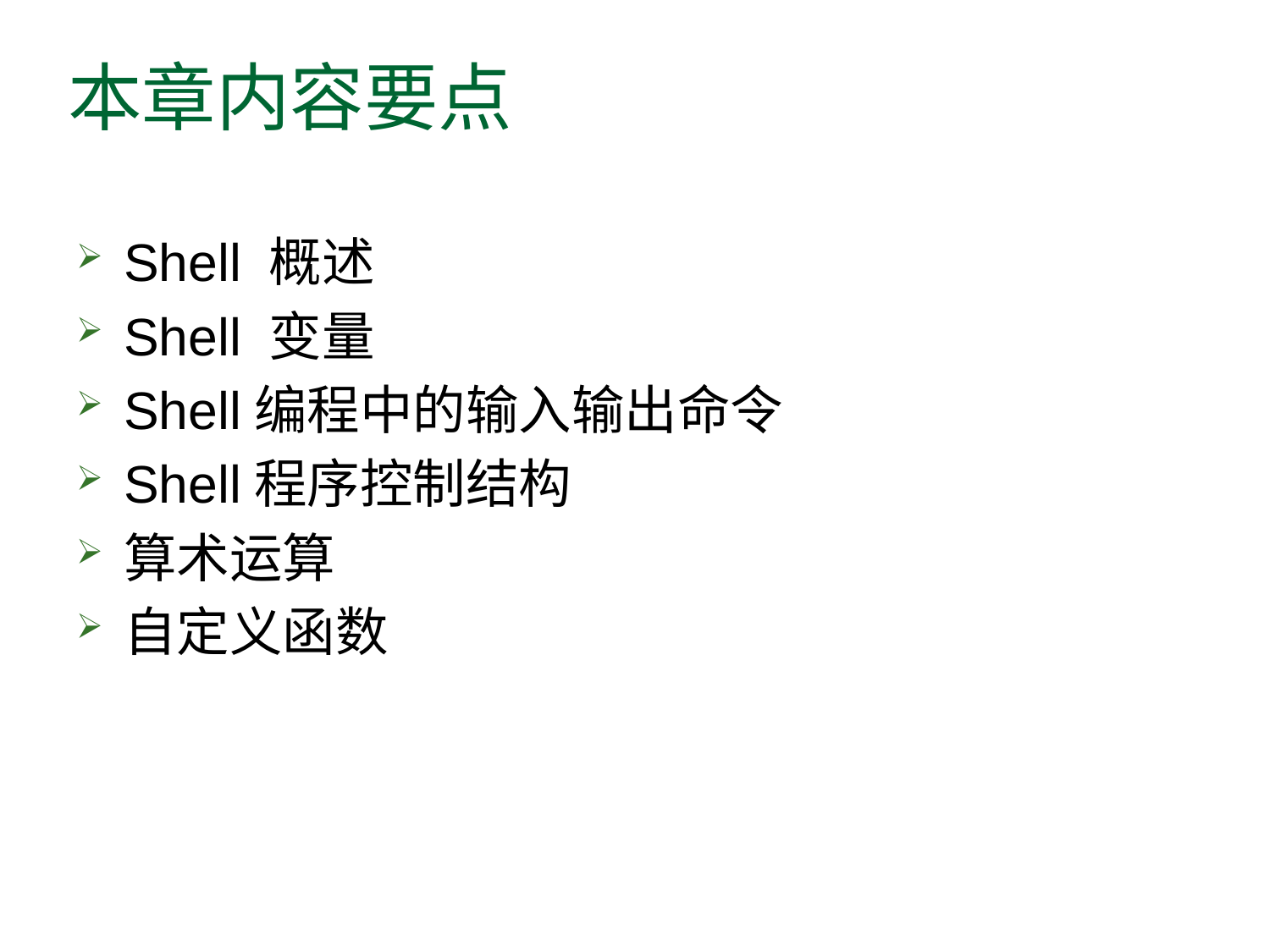

# 本章内容要点
Shell 概述
Shell 变量
Shell编程中的输入输出命令
Shell程序控制结构
算术运算
自定义函数